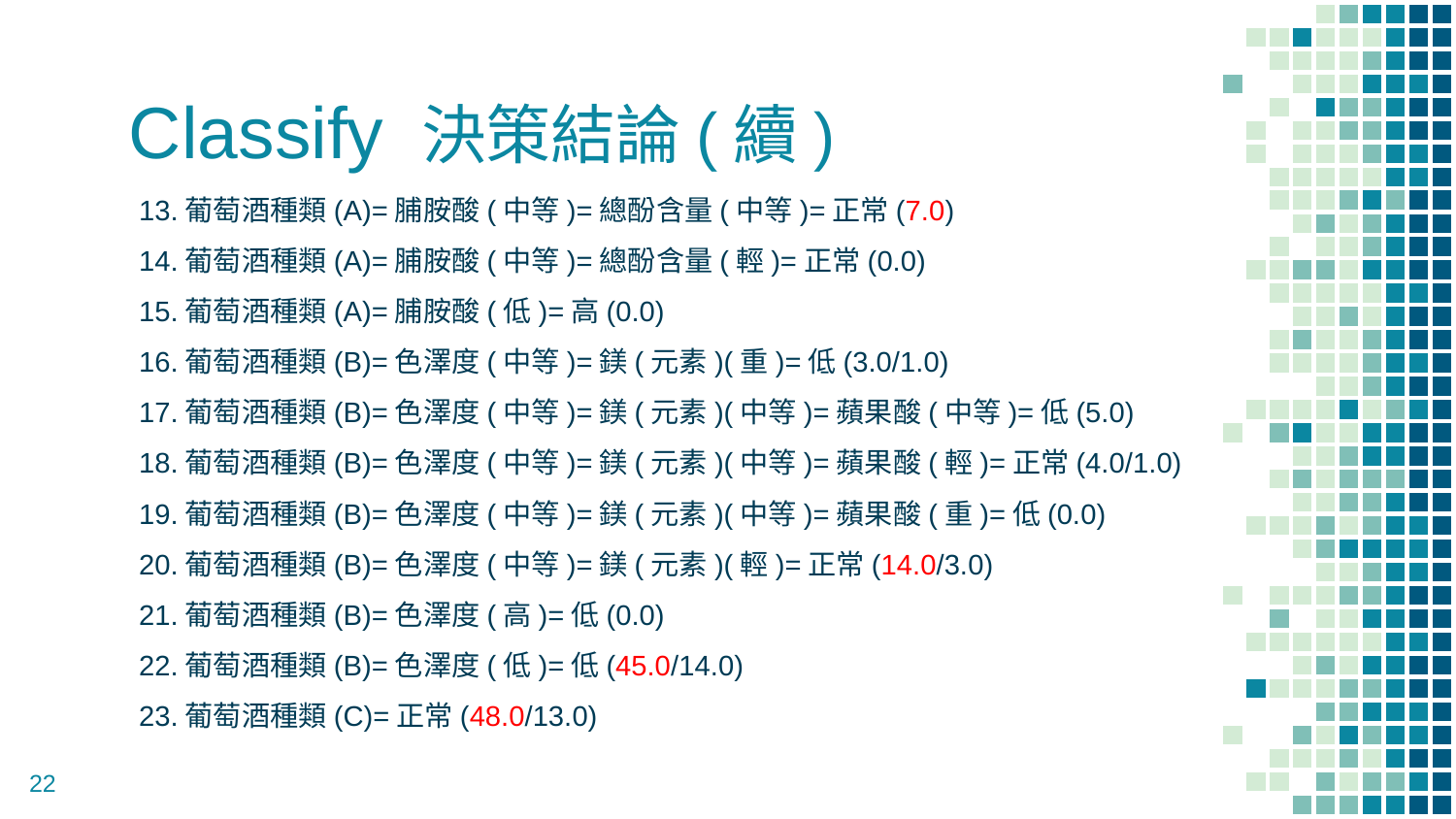

# Classify 決策結論(續)
13.葡萄酒種類(A)=脯胺酸(中等)=總酚含量(中等)=正常(7.0)
14.葡萄酒種類(A)=脯胺酸(中等)=總酚含量(輕)=正常(0.0)
15.葡萄酒種類(A)=脯胺酸(低)=高(0.0)
16.葡萄酒種類(B)=色澤度(中等)=鎂(元素)(重)=低(3.0/1.0)
17.葡萄酒種類(B)=色澤度(中等)=鎂(元素)(中等)=蘋果酸(中等)=低(5.0)
18.葡萄酒種類(B)=色澤度(中等)=鎂(元素)(中等)=蘋果酸(輕)=正常(4.0/1.0)
19.葡萄酒種類(B)=色澤度(中等)=鎂(元素)(中等)=蘋果酸(重)=低(0.0)
20.葡萄酒種類(B)=色澤度(中等)=鎂(元素)(輕)=正常(14.0/3.0)
21.葡萄酒種類(B)=色澤度(高)=低(0.0)
22.葡萄酒種類(B)=色澤度(低)=低(45.0/14.0)
23.葡萄酒種類(C)=正常(48.0/13.0)
22